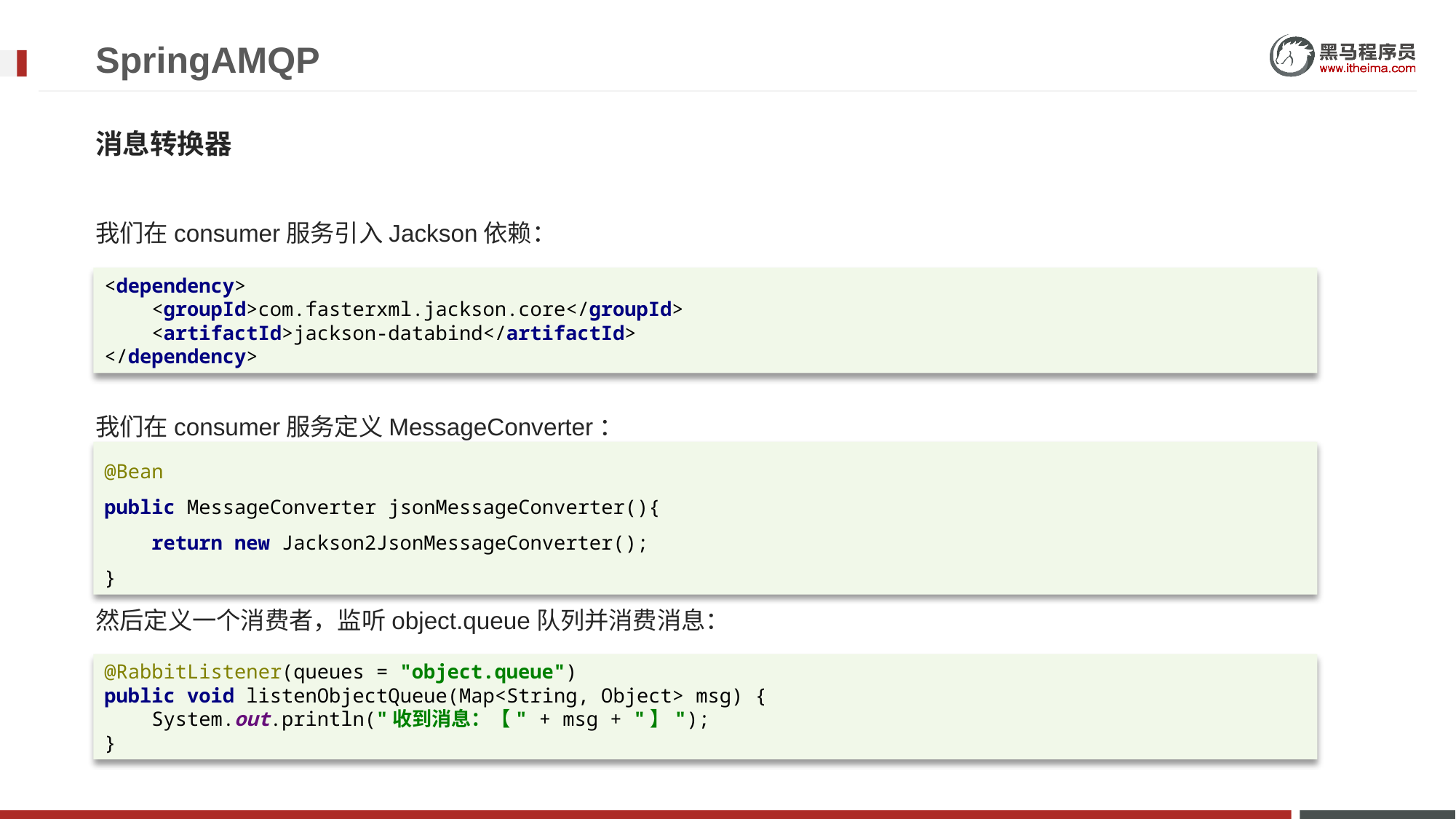

# SpringAMQP
消息转换器
我们在consumer服务引入Jackson依赖：

我们在consumer服务定义MessageConverter：

然后定义一个消费者，监听object.queue队列并消费消息：
<dependency>
    <groupId>com.fasterxml.jackson.core</groupId>
    <artifactId>jackson-databind</artifactId>
</dependency>
@Bean
public MessageConverter jsonMessageConverter(){
    return new Jackson2JsonMessageConverter();
}
@RabbitListener(queues = "object.queue")
public void listenObjectQueue(Map<String, Object> msg) {
    System.out.println("收到消息：【" + msg + "】");
}